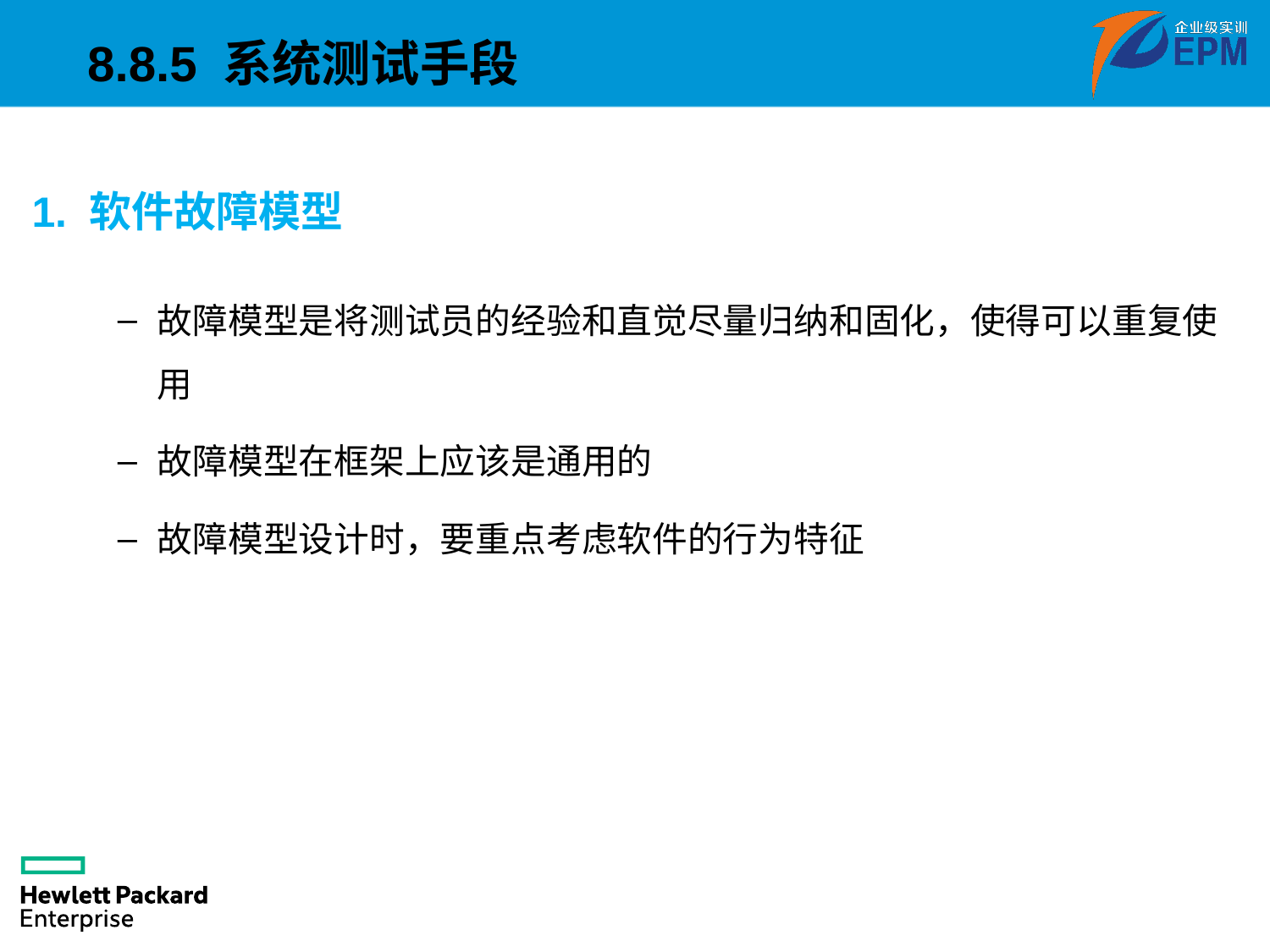

8.8.5 系统测试手段
1. 软件故障模型
故障模型是将测试员的经验和直觉尽量归纳和固化，使得可以重复使用
故障模型在框架上应该是通用的
故障模型设计时，要重点考虑软件的行为特征